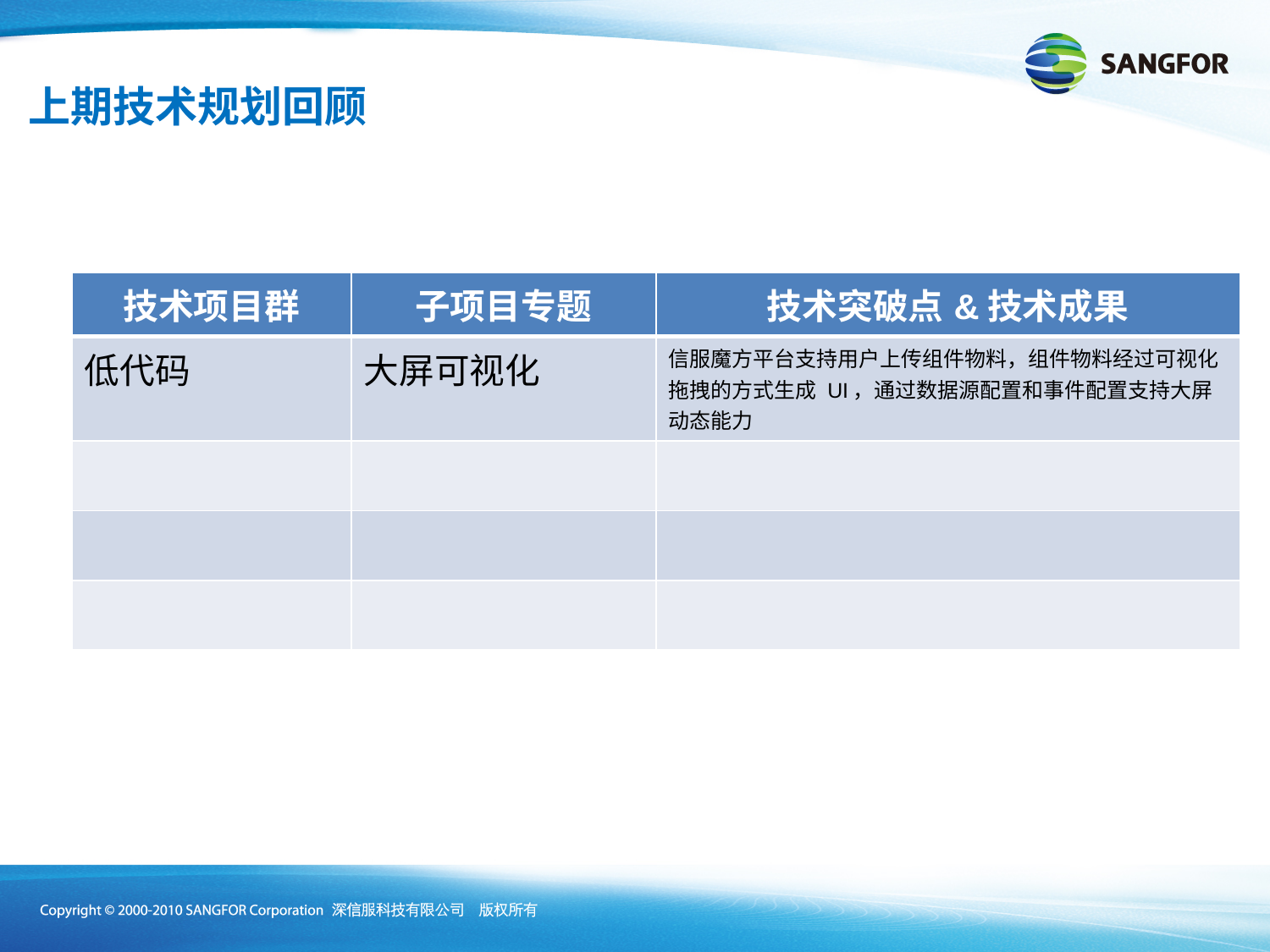

上期技术规划回顾

| 技术项目群 | 子项目专题 | 技术突破点&技术成果 |
| --- | --- | --- |
| 低代码 | 大屏可视化 | 信服魔方平台支持用户上传组件物料，组件物料经过可视化拖拽的方式生成 UI，通过数据源配置和事件配置支持大屏动态能力 |
|  |  |  |
|  |  |  |
|  |  |  |